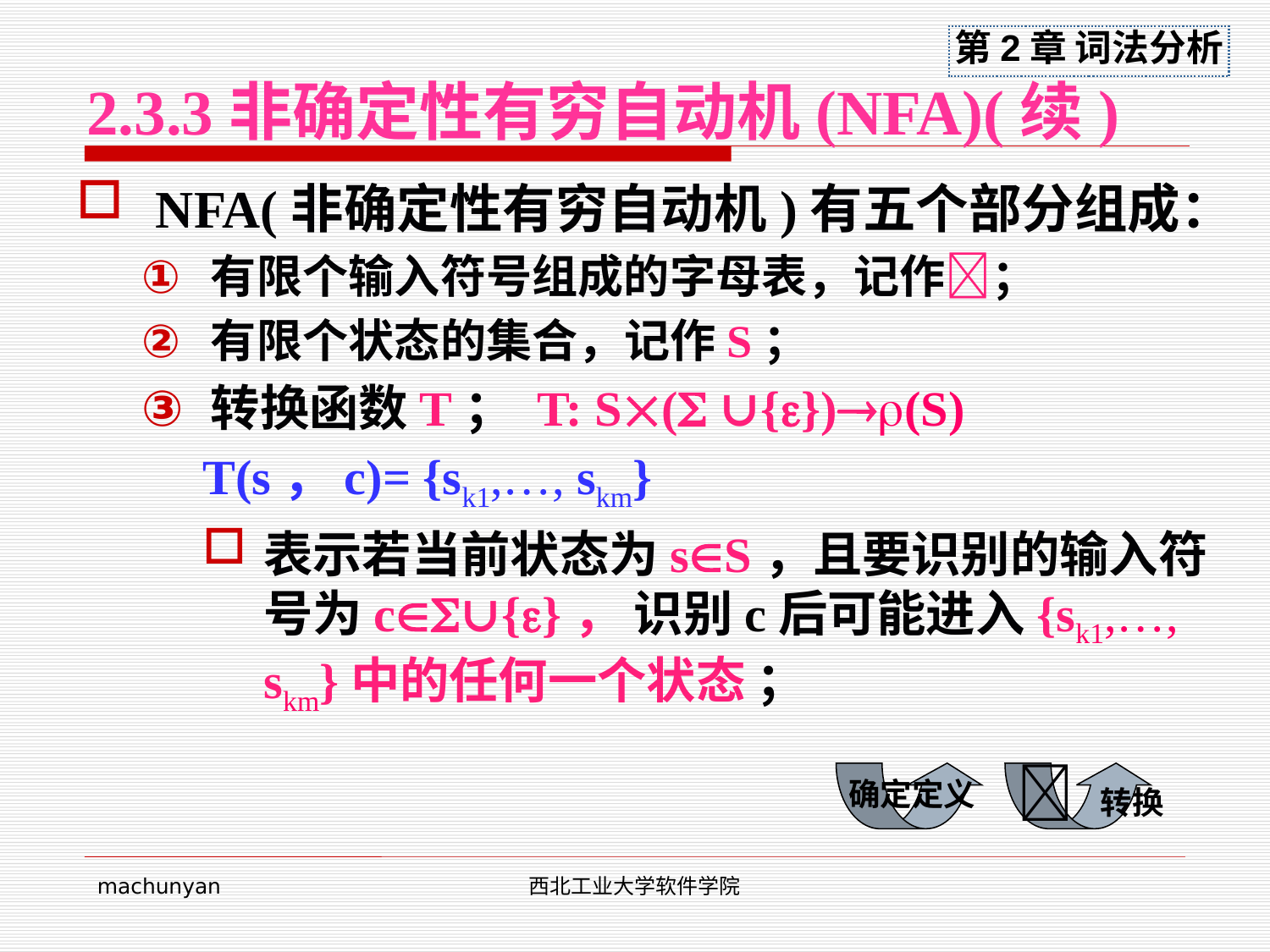

# 2.3.3非确定性有穷自动机(NFA)(续)
NFA(非确定性有穷自动机)有五个部分组成：
有限个输入符号组成的字母表，记作Σ；
有限个状态的集合，记作S；
转换函数T； T: S×(Σ ∪{ε})→ρ(S)
T(s，c)= {sk1,…, skm}
表示若当前状态为s∈S，且要识别的输入符号为c∈Σ∪{ε}， 识别c后可能进入{sk1,…, skm}中的任何一个状态 ；
确定定义
ε 转换
machunyan

西北工业大学软件学院
64